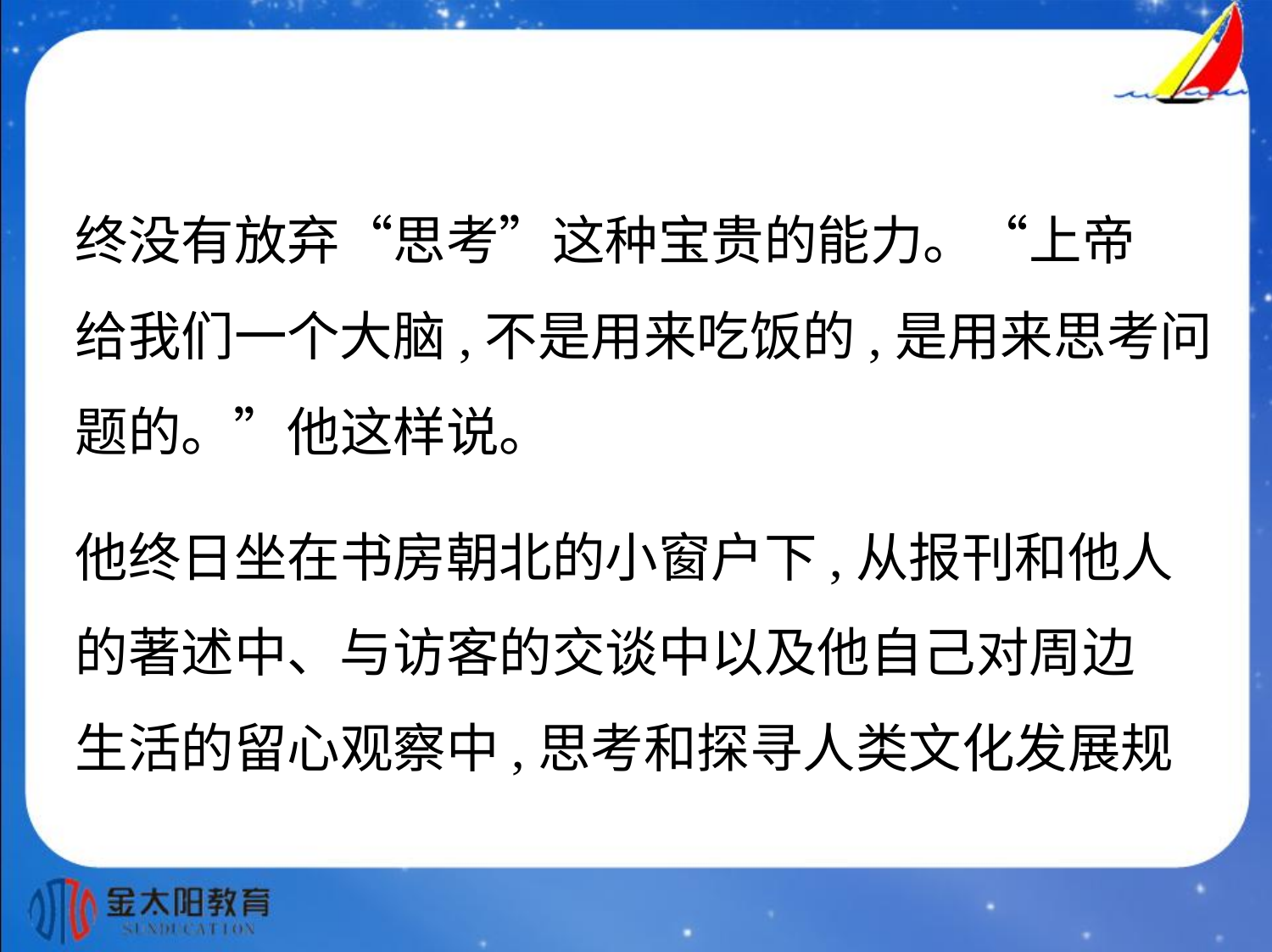

终没有放弃“思考”这种宝贵的能力。“上帝
给我们一个大脑,不是用来吃饭的,是用来思考问
题的。”他这样说。
他终日坐在书房朝北的小窗户下,从报刊和他人
的著述中、与访客的交谈中以及他自己对周边
生活的留心观察中,思考和探寻人类文化发展规